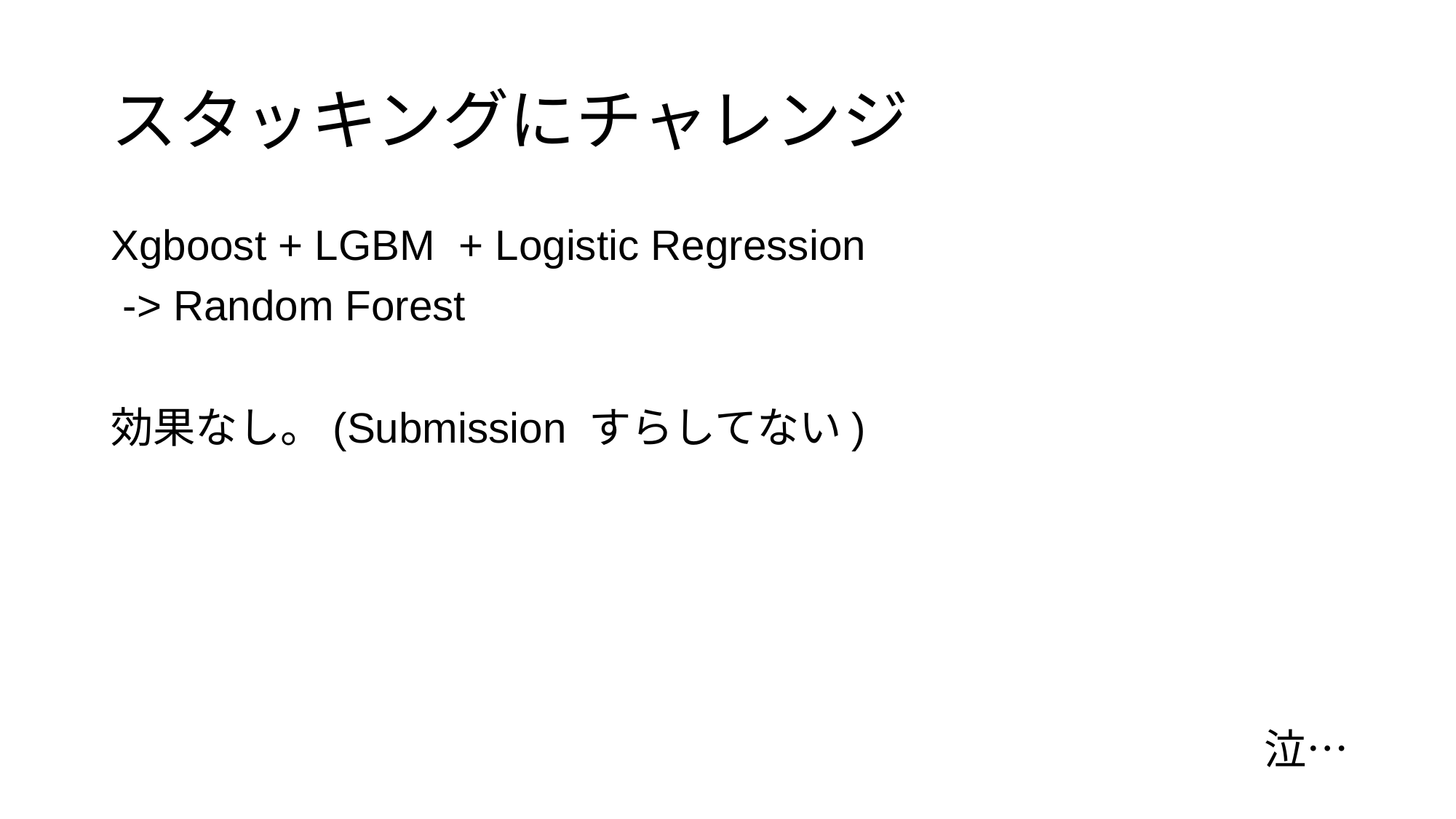

# スタッキングにチャレンジ
Xgboost + LGBM  + Logistic Regression
 -> Random Forest

効果なし。(Submission すらしてない)
泣…